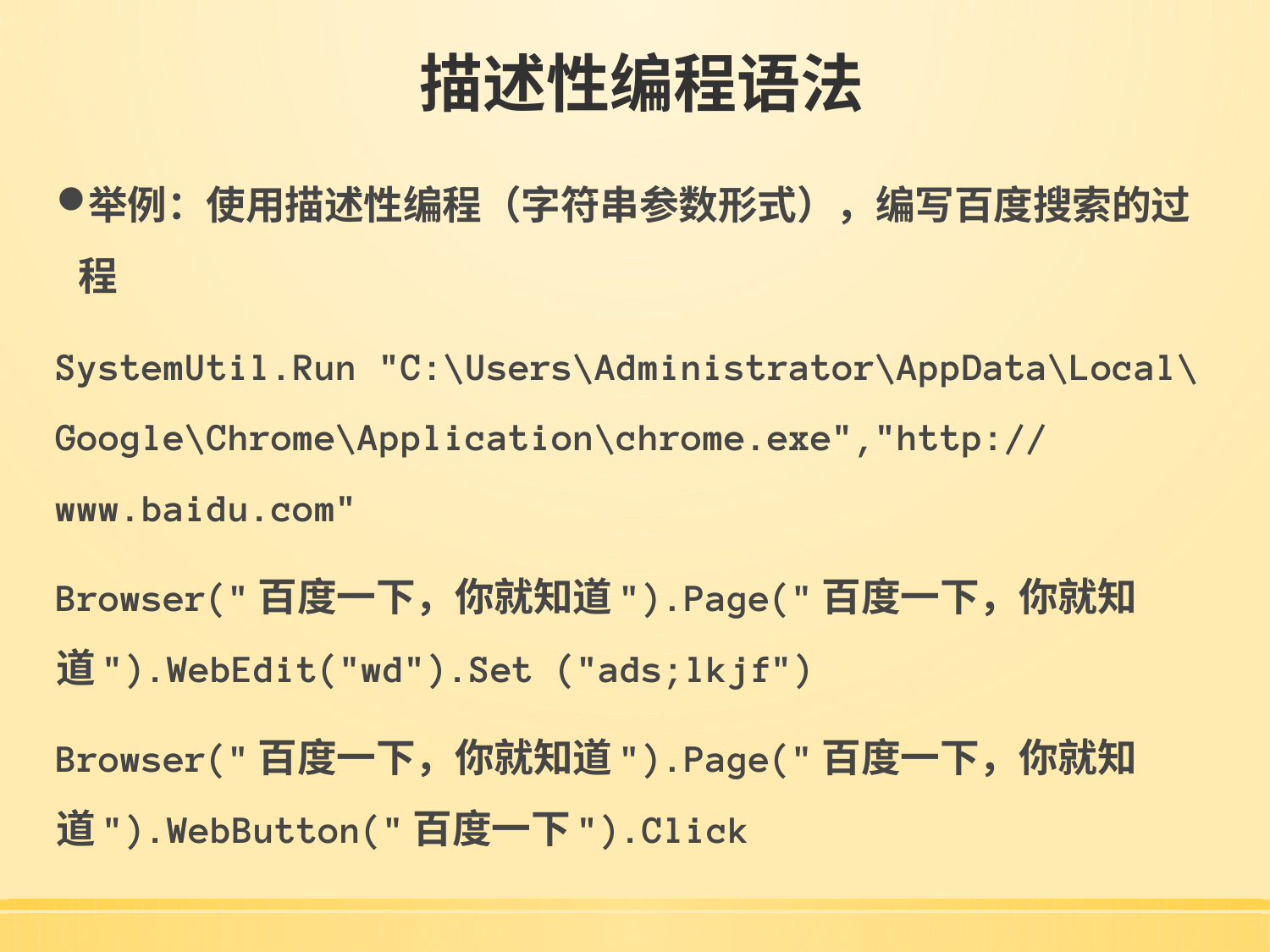

# 描述性编程语法
举例：使用描述性编程（字符串参数形式），编写百度搜索的过程
SystemUtil.Run "C:\Users\Administrator\AppData\Local\Google\Chrome\Application\chrome.exe","http://www.baidu.com"
Browser("百度一下，你就知道").Page("百度一下，你就知道").WebEdit("wd").Set ("ads;lkjf")
Browser("百度一下，你就知道").Page("百度一下，你就知道").WebButton("百度一下").Click